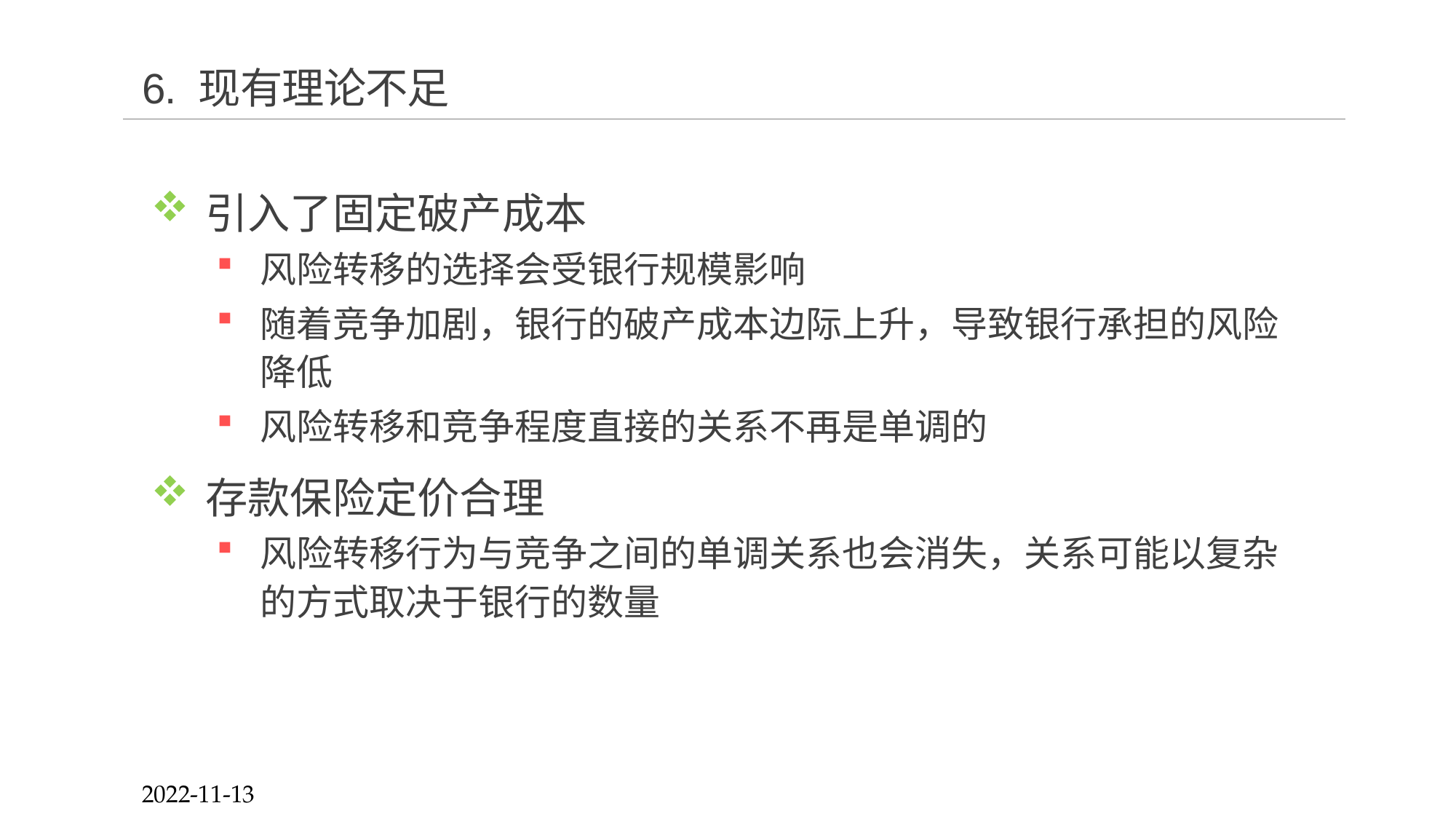

# 6. 现有理论不足
引入了固定破产成本
风险转移的选择会受银行规模影响
随着竞争加剧，银行的破产成本边际上升，导致银行承担的风险降低
风险转移和竞争程度直接的关系不再是单调的
存款保险定价合理
风险转移行为与竞争之间的单调关系也会消失，关系可能以复杂的方式取决于银行的数量
2022-11-13